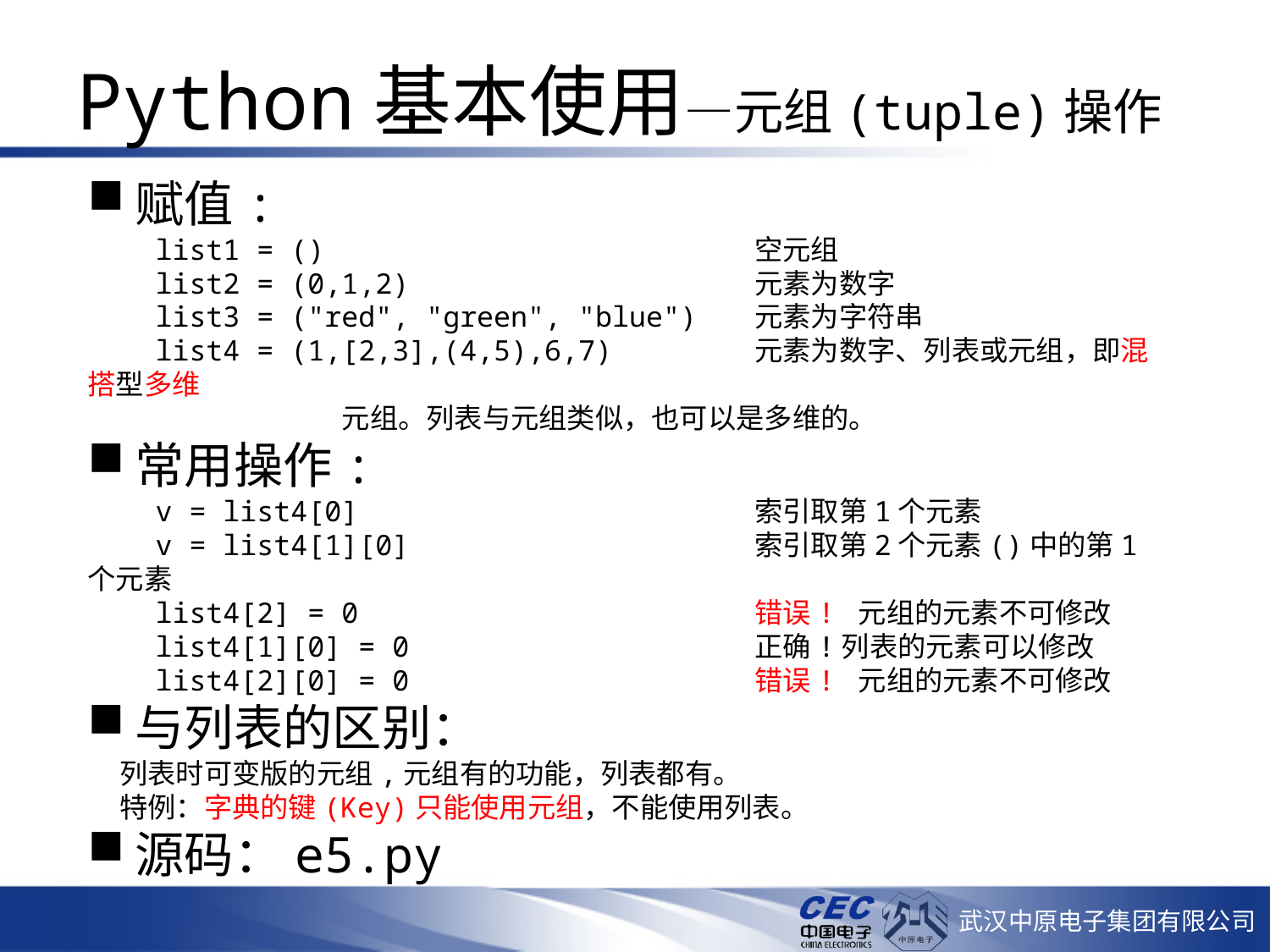

# Python基本使用—元组(tuple)操作
赋值:
    list1 = ()                         空元组
    list2 = (0,1,2)                    元素为数字
    list3 = ("red", "green", "blue")   元素为字符串
    list4 = (1,[2,3],(4,5),6,7)        元素为数字、列表或元组，即混搭型多维
                                       元组。列表与元组类似，也可以是多维的。
常用操作:
    v = list4[0]                       索引取第1个元素
    v = list4[1][0]                    索引取第2个元素()中的第1个元素
    list4[2] = 0                       错误! 元组的元素不可修改
    list4[1][0] = 0                    正确!列表的元素可以修改
    list4[2][0] = 0                    错误! 元组的元素不可修改
与列表的区别：
    列表时可变版的元组,元组有的功能，列表都有。
    特例：字典的键(Key)只能使用元组，不能使用列表。
源码：e5.py